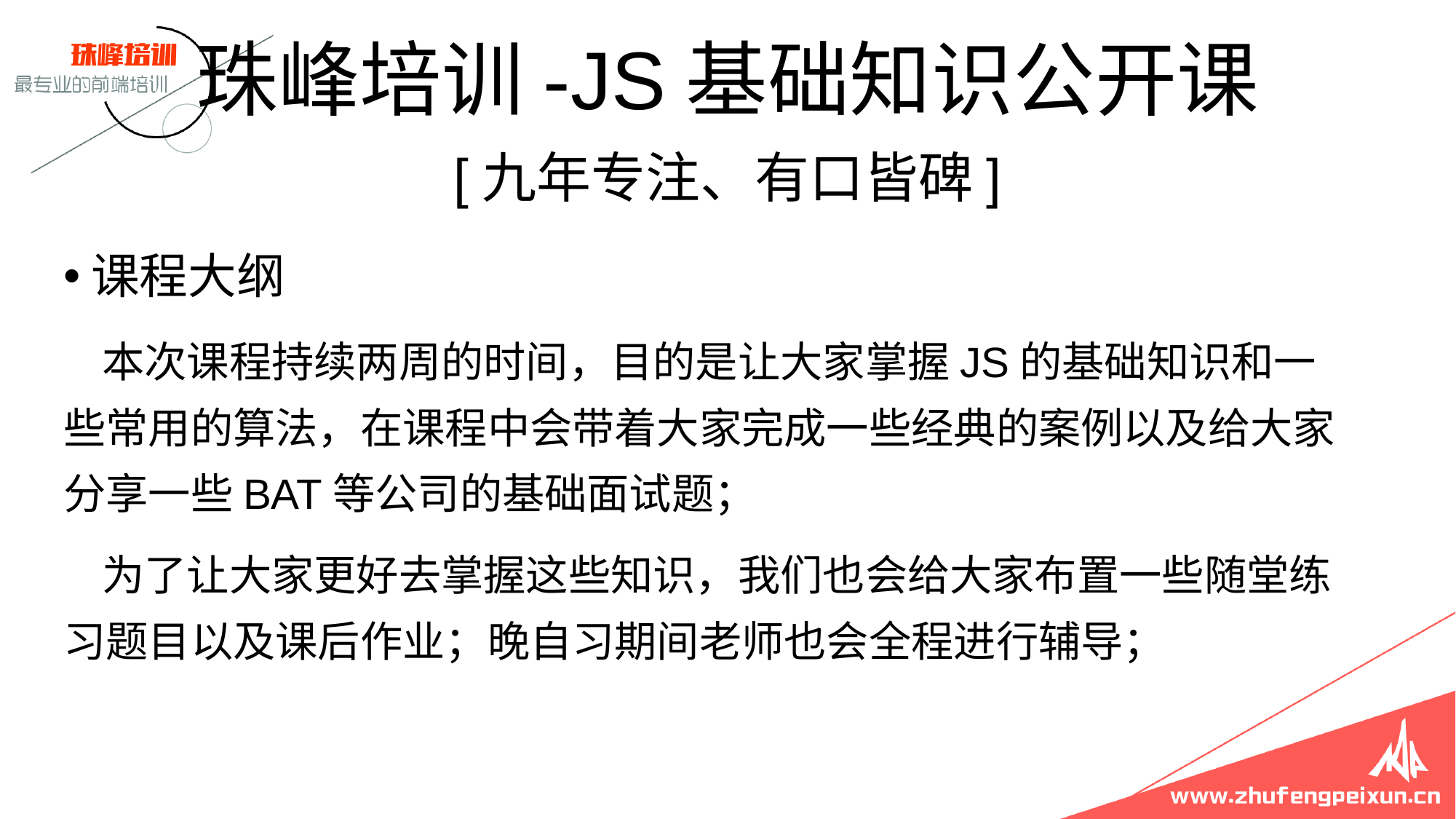

# 珠峰培训-JS基础知识公开课
[九年专注、有口皆碑]

课程大纲
   本次课程持续两周的时间，目的是让大家掌握JS的基础知识和一些常用的算法，在课程中会带着大家完成一些经典的案例以及给大家分享一些BAT等公司的基础面试题；
   为了让大家更好去掌握这些知识，我们也会给大家布置一些随堂练习题目以及课后作业；晚自习期间老师也会全程进行辅导；